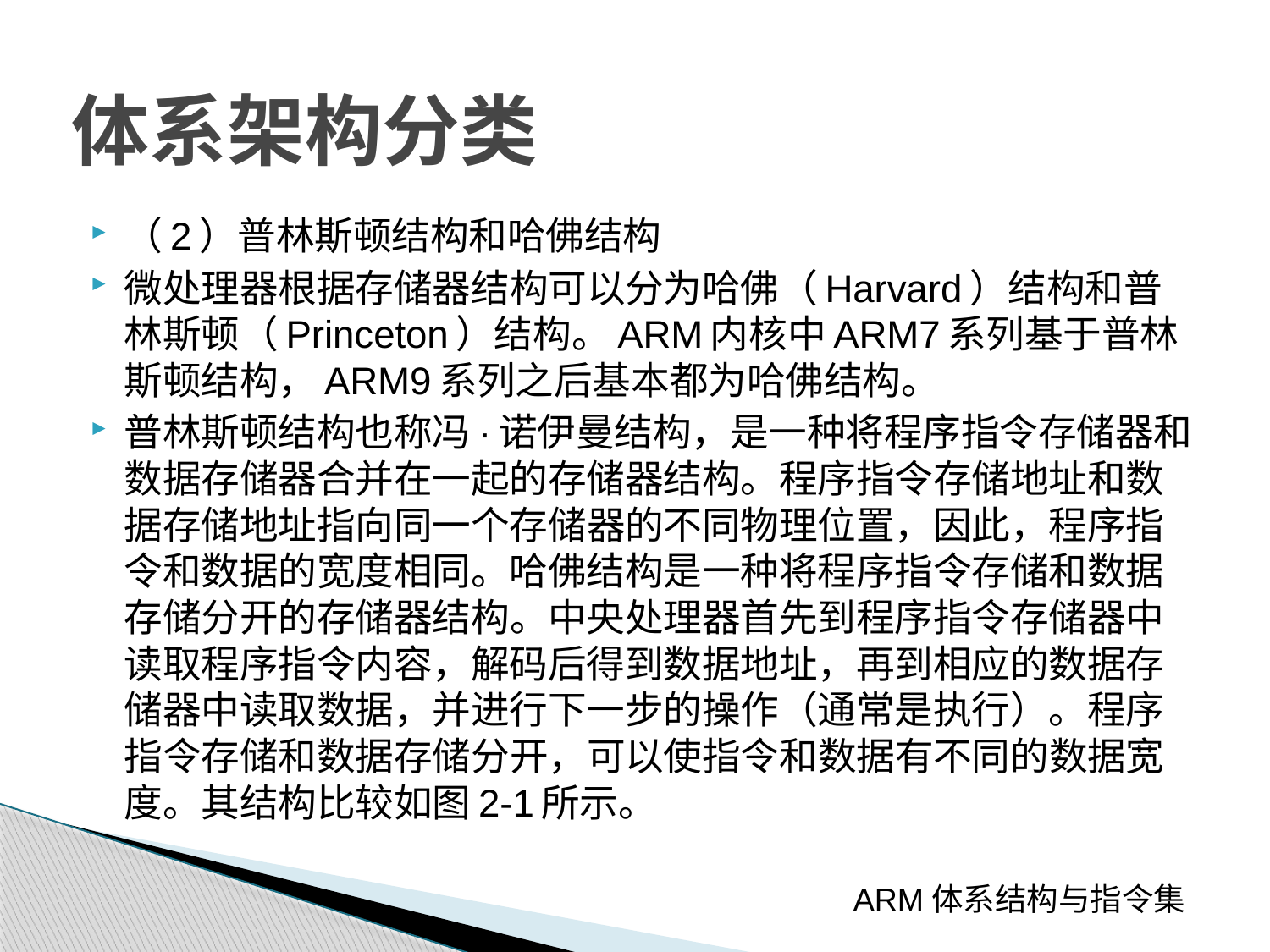

# 体系架构分类
（2）普林斯顿结构和哈佛结构
微处理器根据存储器结构可以分为哈佛（Harvard）结构和普林斯顿（Princeton）结构。ARM内核中ARM7系列基于普林斯顿结构，ARM9系列之后基本都为哈佛结构。
普林斯顿结构也称冯·诺伊曼结构，是一种将程序指令存储器和数据存储器合并在一起的存储器结构。程序指令存储地址和数据存储地址指向同一个存储器的不同物理位置，因此，程序指令和数据的宽度相同。哈佛结构是一种将程序指令存储和数据存储分开的存储器结构。中央处理器首先到程序指令存储器中读取程序指令内容，解码后得到数据地址，再到相应的数据存储器中读取数据，并进行下一步的操作（通常是执行）。程序指令存储和数据存储分开，可以使指令和数据有不同的数据宽度。其结构比较如图2-1所示。

            ARM体系结构与指令集